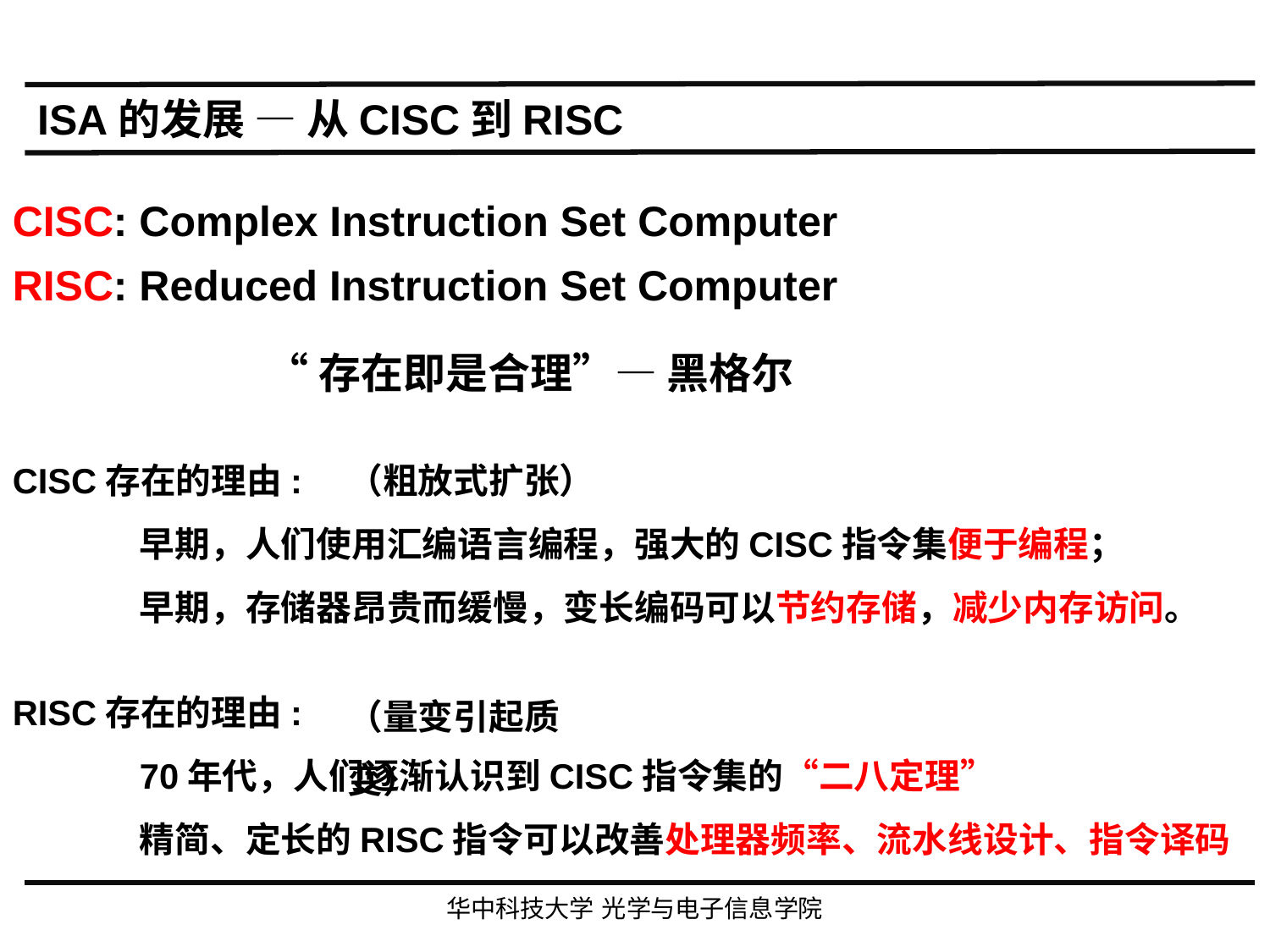

ISA的发展 — 从CISC到RISC
CISC: Complex Instruction Set Computer
RISC: Reduced Instruction Set Computer
“存在即是合理”— 黑格尔
CISC存在的理由:
	早期，人们使用汇编语言编程，强大的CISC指令集便于编程；
	早期，存储器昂贵而缓慢，变长编码可以节约存储，减少内存访问。
（粗放式扩张）
RISC存在的理由:
	70年代，人们逐渐认识到CISC指令集的“二八定理”
	精简、定长的RISC指令可以改善处理器频率、流水线设计、指令译码
（量变引起质变）
华中科技大学 光学与电子信息学院